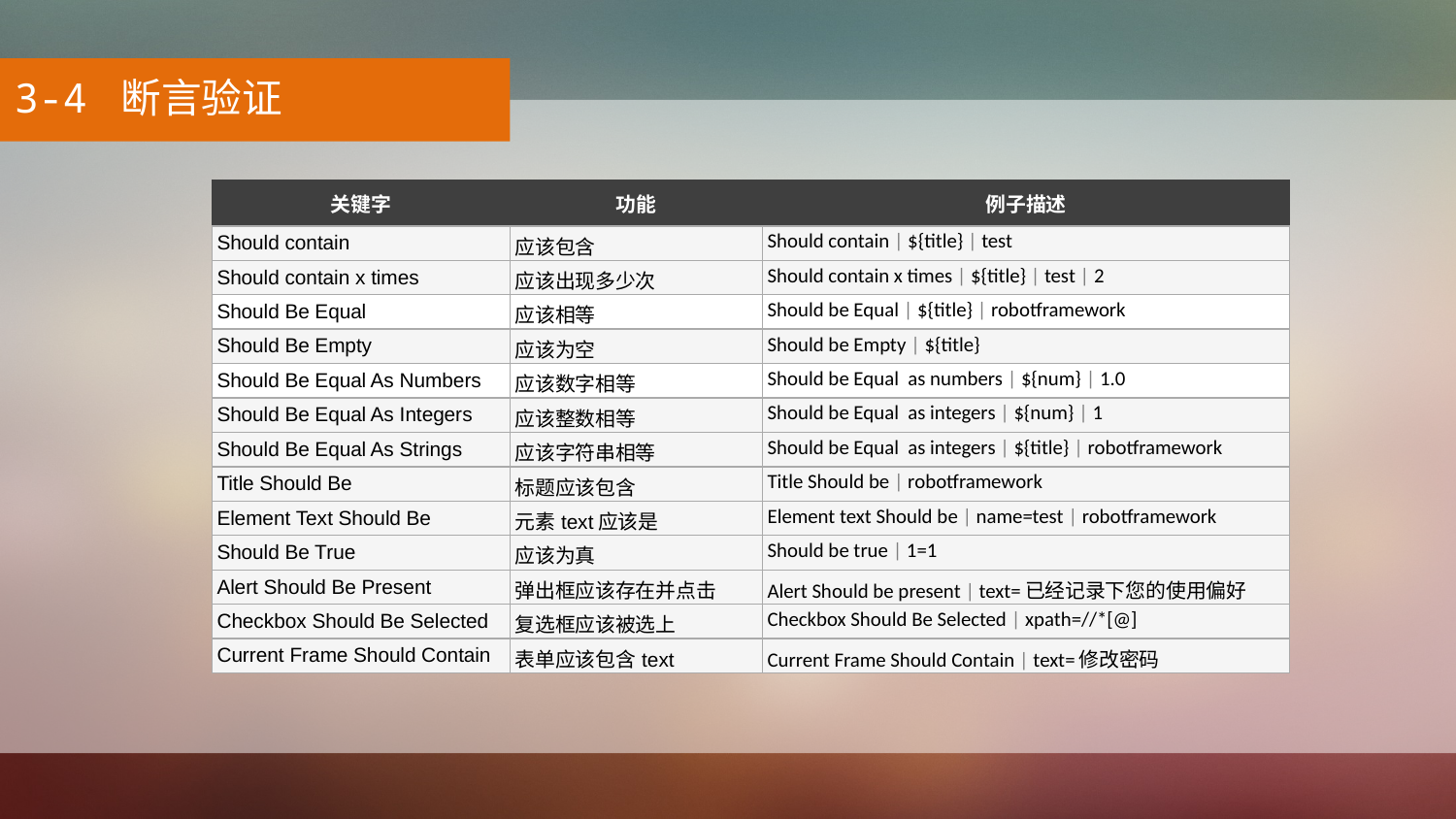

3-4 断言验证
| 关键字 | 功能 | 例子描述 |
| --- | --- | --- |
| Should contain | 应该包含 | Should contain | ${title} | test |
| Should contain x times | 应该出现多少次 | Should contain x times | ${title} | test | 2 |
| Should Be Equal | 应该相等 | Should be Equal | ${title} | robotframework |
| Should Be Empty | 应该为空 | Should be Empty | ${title} |
| Should Be Equal As Numbers | 应该数字相等 | Should be Equal as numbers | ${num} | 1.0 |
| Should Be Equal As Integers | 应该整数相等 | Should be Equal as integers | ${num} | 1 |
| Should Be Equal As Strings | 应该字符串相等 | Should be Equal as integers | ${title} | robotframework |
| Title Should Be | 标题应该包含 | Title Should be | robotframework |
| Element Text Should Be | 元素text应该是 | Element text Should be | name=test | robotframework |
| Should Be True | 应该为真 | Should be true | 1=1 |
| Alert Should Be Present | 弹出框应该存在并点击 | Alert Should be present | text=已经记录下您的使用偏好 |
| Checkbox Should Be Selected | 复选框应该被选上 | Checkbox Should Be Selected | xpath=//\*[@] |
| Current Frame Should Contain | 表单应该包含text | Current Frame Should Contain | text=修改密码 |